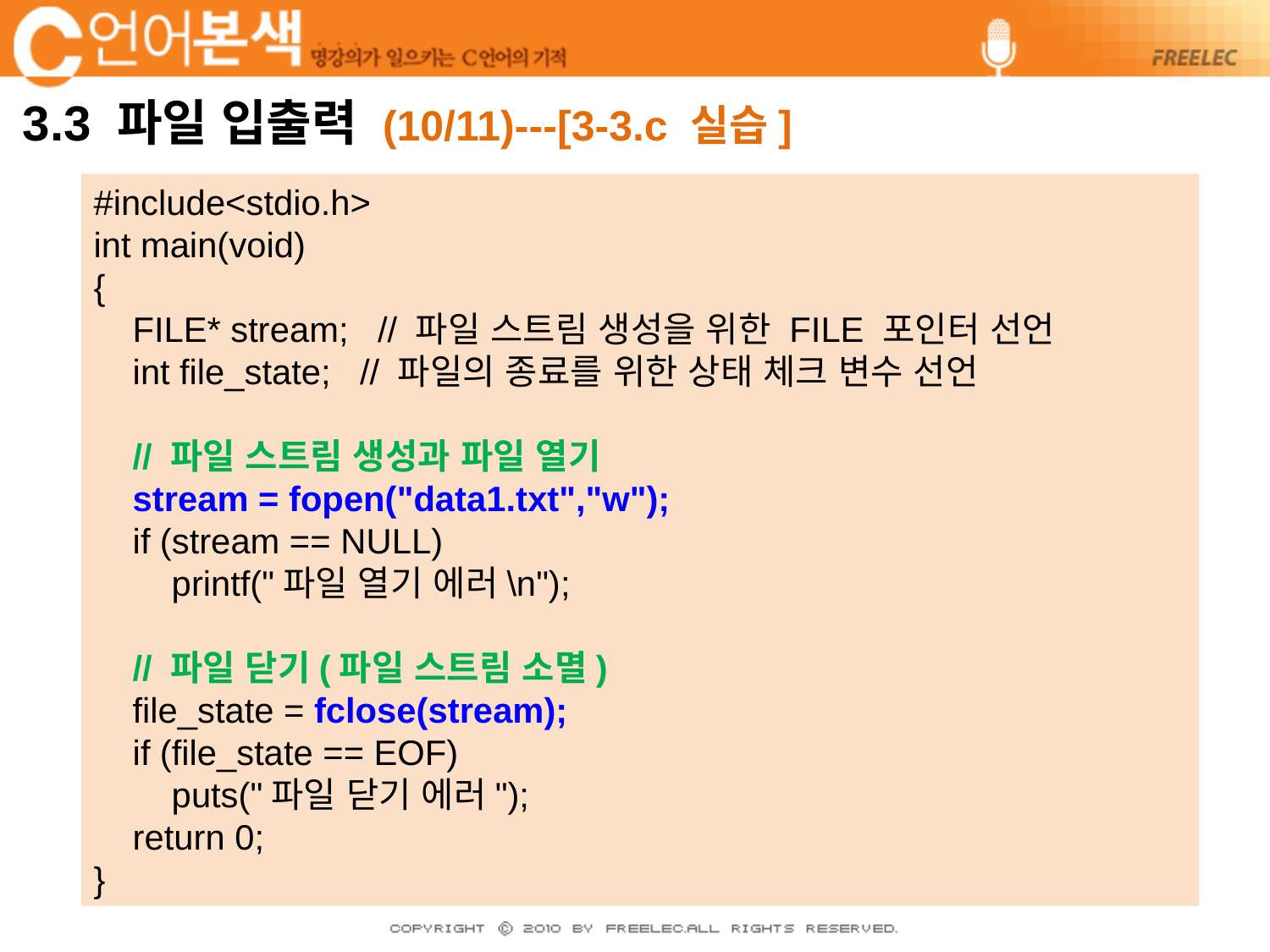

# 3.3 파일 입출력 (10/11)---[3-3.c 실습]
#include<stdio.h>
int main(void)
{
    FILE* stream;   // 파일 스트림 생성을 위한 FILE 포인터 선언
    int file_state;   // 파일의 종료를 위한 상태 체크 변수 선언

    // 파일 스트림 생성과 파일 열기
    stream = fopen("data1.txt","w");
    if (stream == NULL)
        printf("파일 열기 에러\n");

    // 파일 닫기(파일 스트림 소멸)
    file_state = fclose(stream);
    if (file_state == EOF)
        puts("파일 닫기 에러");
    return 0;
}